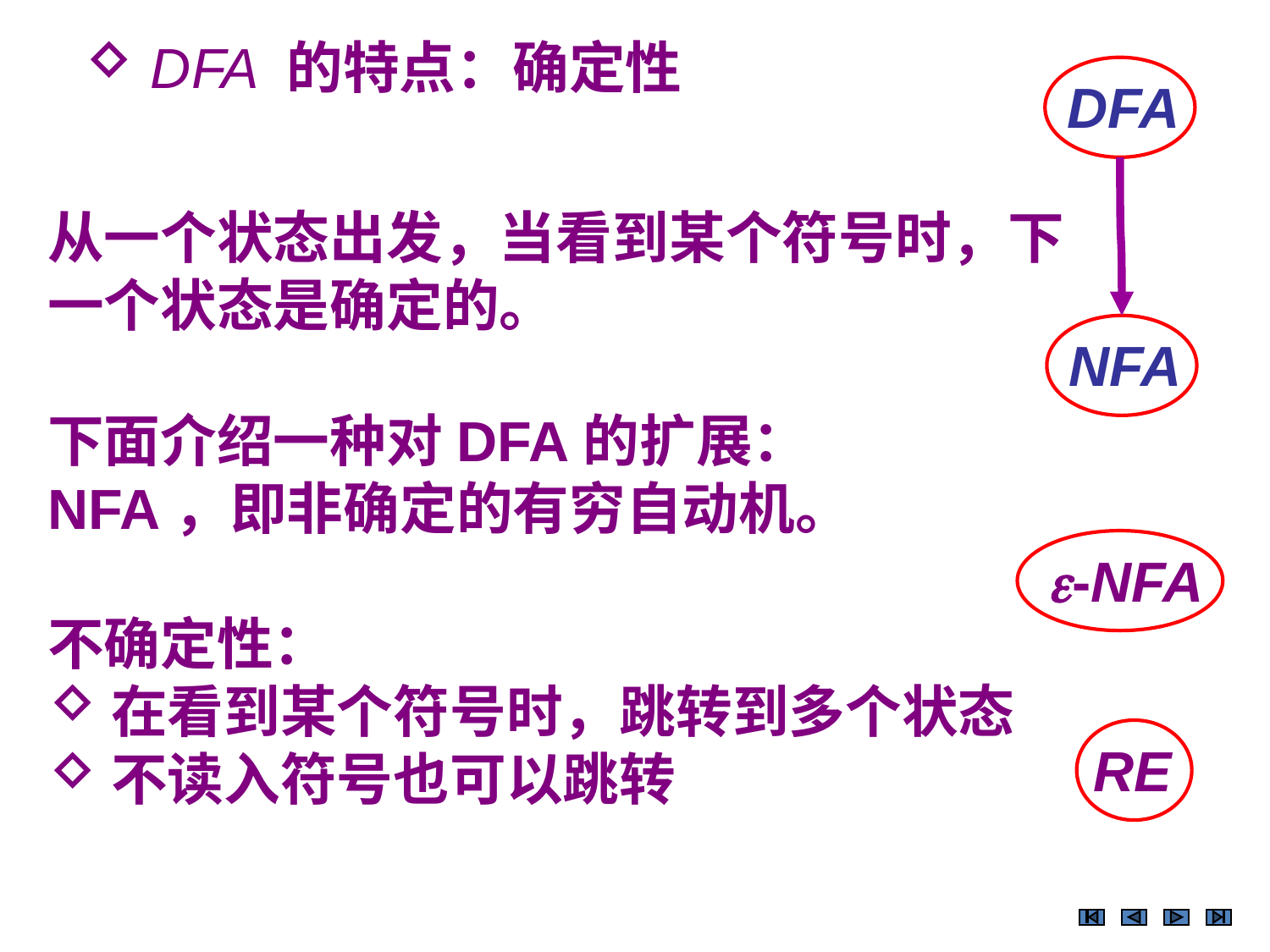

DFA 的特点：确定性
DFA
从一个状态出发，当看到某个符号时，下一个状态是确定的。

下面介绍一种对DFA的扩展：
NFA，即非确定的有穷自动机。

不确定性：
在看到某个符号时，跳转到多个状态
不读入符号也可以跳转
NFA
ε-NFA
RE